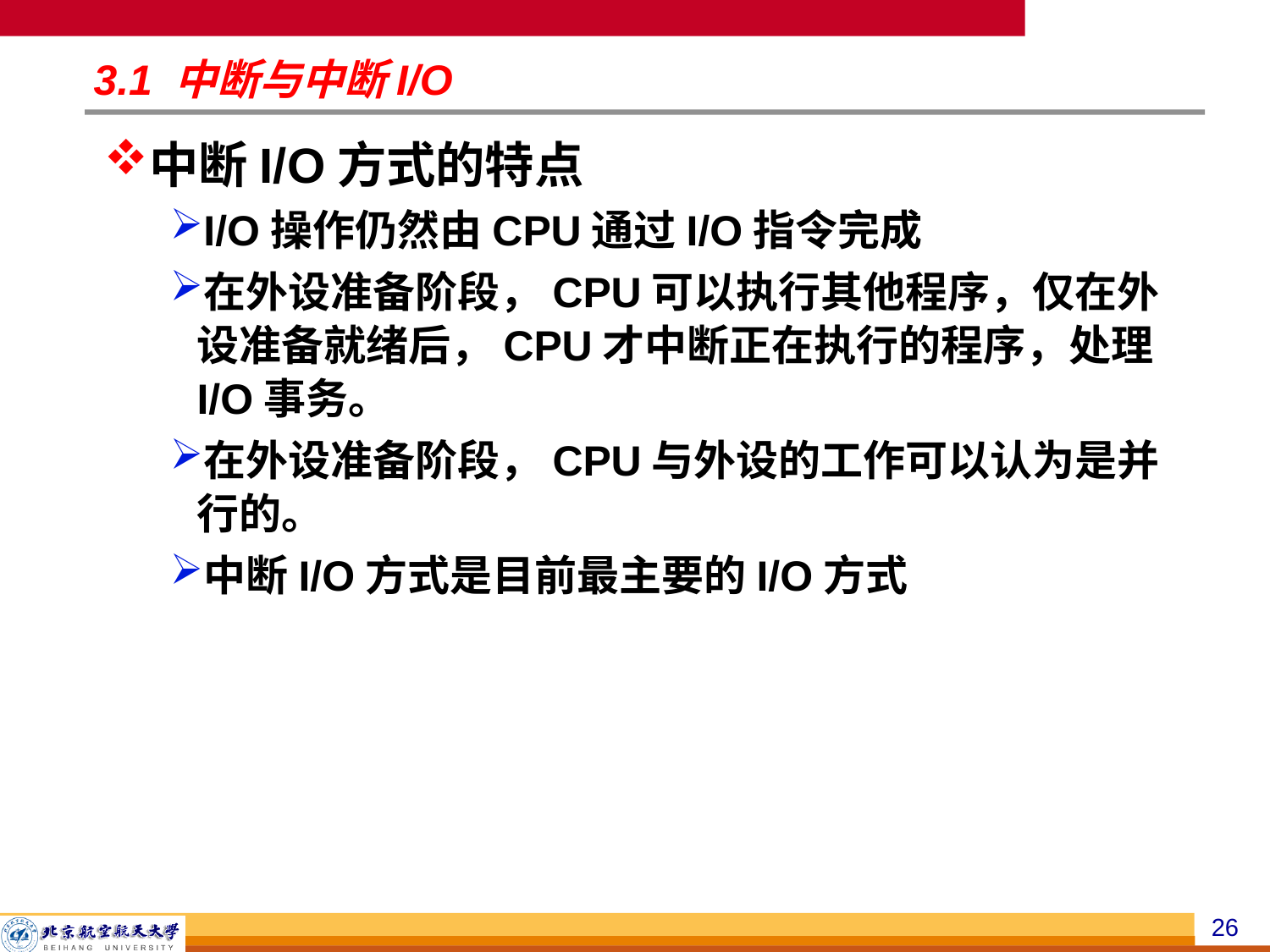

# 3.1 中断与中断I/O
中断I/O方式的特点
I/O操作仍然由CPU通过I/O指令完成
在外设准备阶段，CPU可以执行其他程序，仅在外设准备就绪后，CPU才中断正在执行的程序，处理I/O事务。
在外设准备阶段，CPU与外设的工作可以认为是并行的。
中断I/O方式是目前最主要的I/O方式